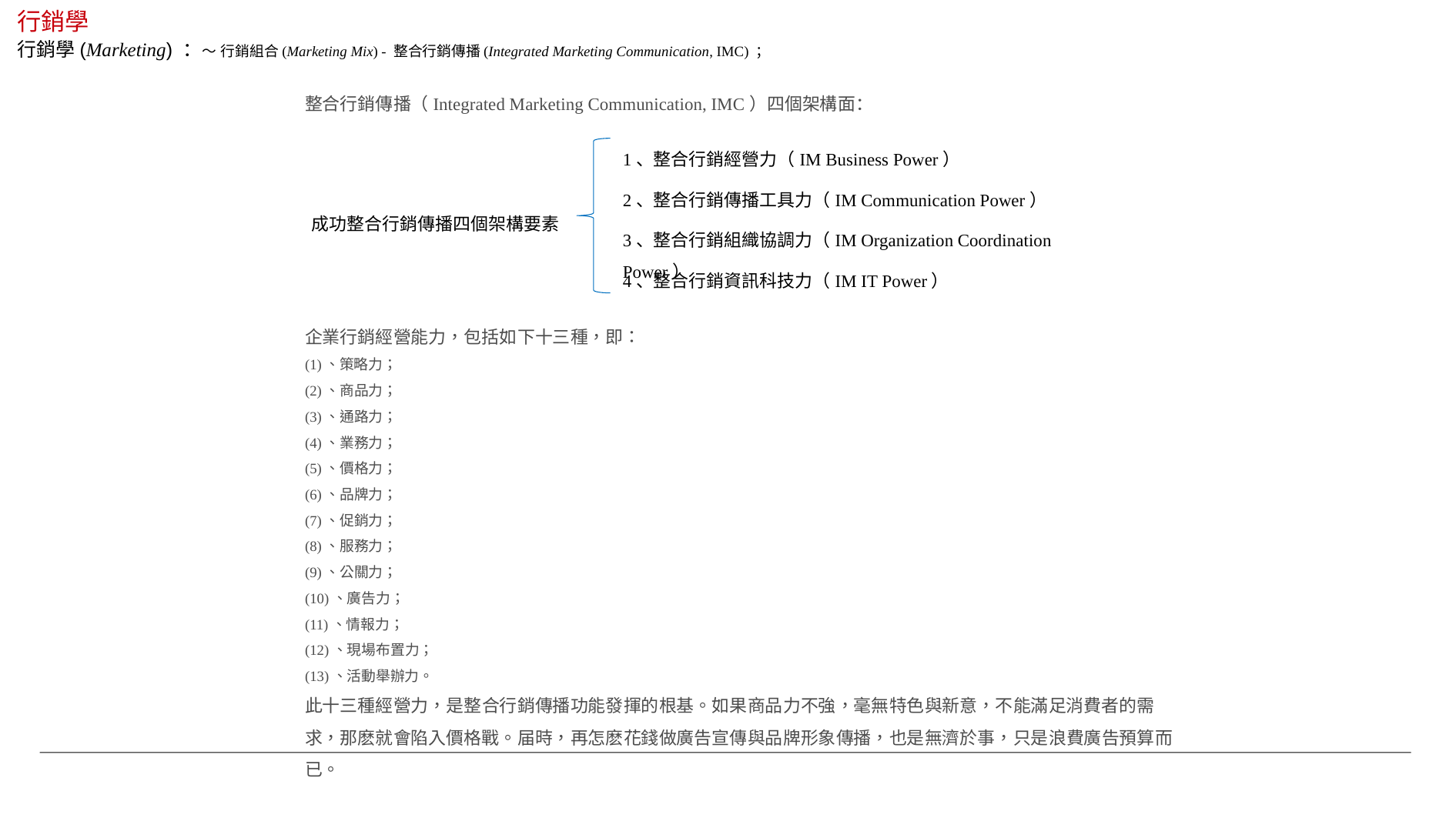

行銷學
行銷學(Marketing) ：～ 行銷組合(Marketing Mix) - 整合行銷傳播(Integrated Marketing Communication, IMC) ；
整合行銷傳播（Integrated Marketing Communication, IMC）四個架構面：
1、整合行銷經營力（IM Business Power）

2、整合行銷傳播工具力（IM Communication Power）
成功整合行銷傳播四個架構要素
3、整合行銷組織協調力（IM Organization Coordination Power）
4、整合行銷資訊科技力（IM IT Power）
企業行銷經營能力，包括如下十三種，即：
(1)、策略力；
(2)、商品力；
(3)、通路力；
(4)、業務力；
(5)、價格力；
(6)、品牌力；
(7)、促銷力；
(8)、服務力；
(9)、公關力；
(10)、廣告力；
(11)、情報力；
(12)、現場布置力；
(13)、活動舉辦力。
此十三種經營力，是整合行銷傳播功能發揮的根基。如果商品力不強，毫無特色與新意，不能滿足消費者的需求，那麽就會陷入價格戰。届時，再怎麽花錢做廣告宣傳與品牌形象傳播，也是無濟於事，只是浪費廣告預算而已。